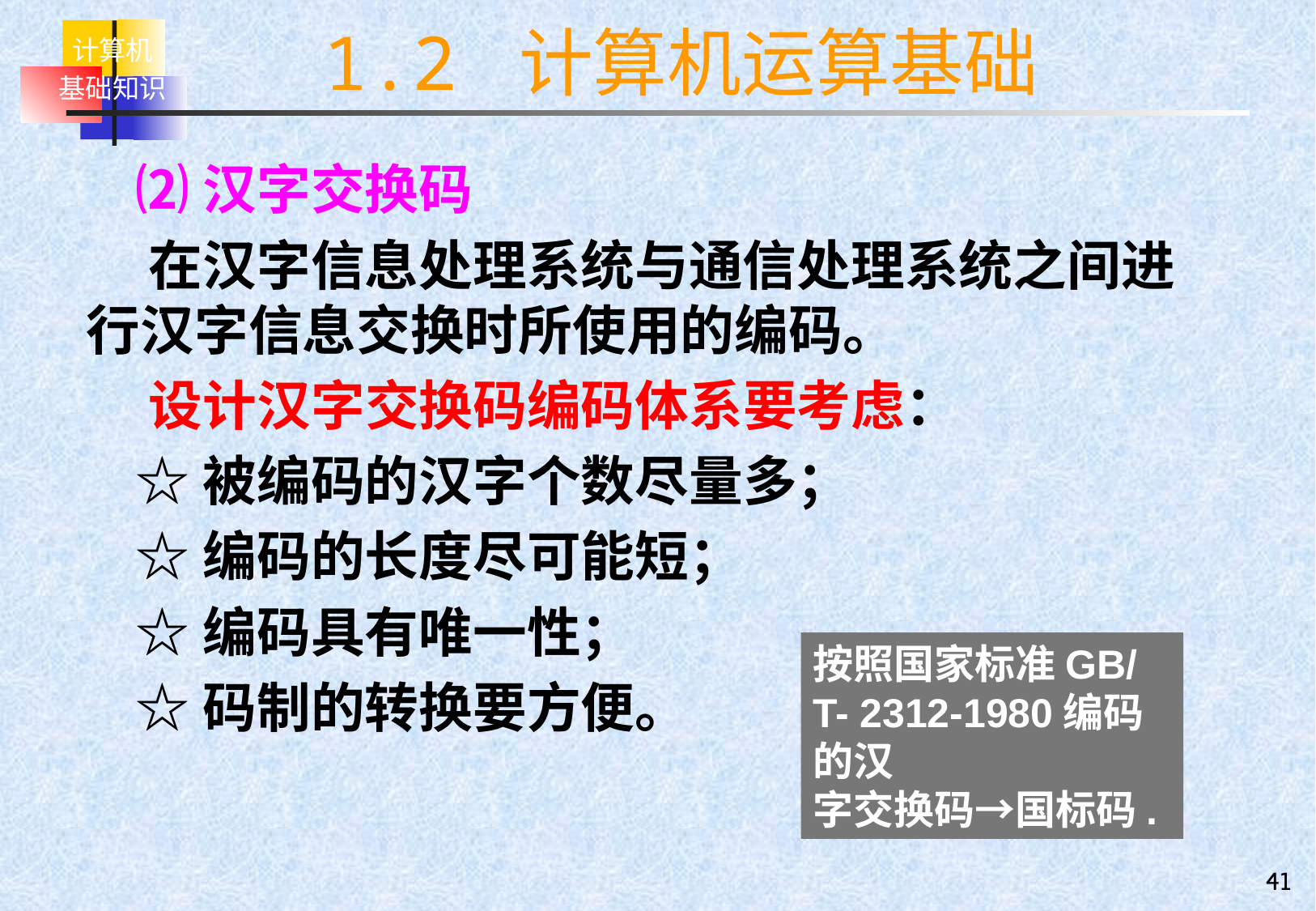

# 1.2 计算机运算基础
    ⑵汉字交换码
    在汉字信息处理系统与通信处理系统之间进行汉字信息交换时所使用的编码。
    设计汉字交换码编码体系要考虑：
    ☆被编码的汉字个数尽量多；
    ☆编码的长度尽可能短；
    ☆编码具有唯一性；
    ☆码制的转换要方便。
按照国家标准GB/T- 2312-1980编码的汉
字交换码→国标码.
41